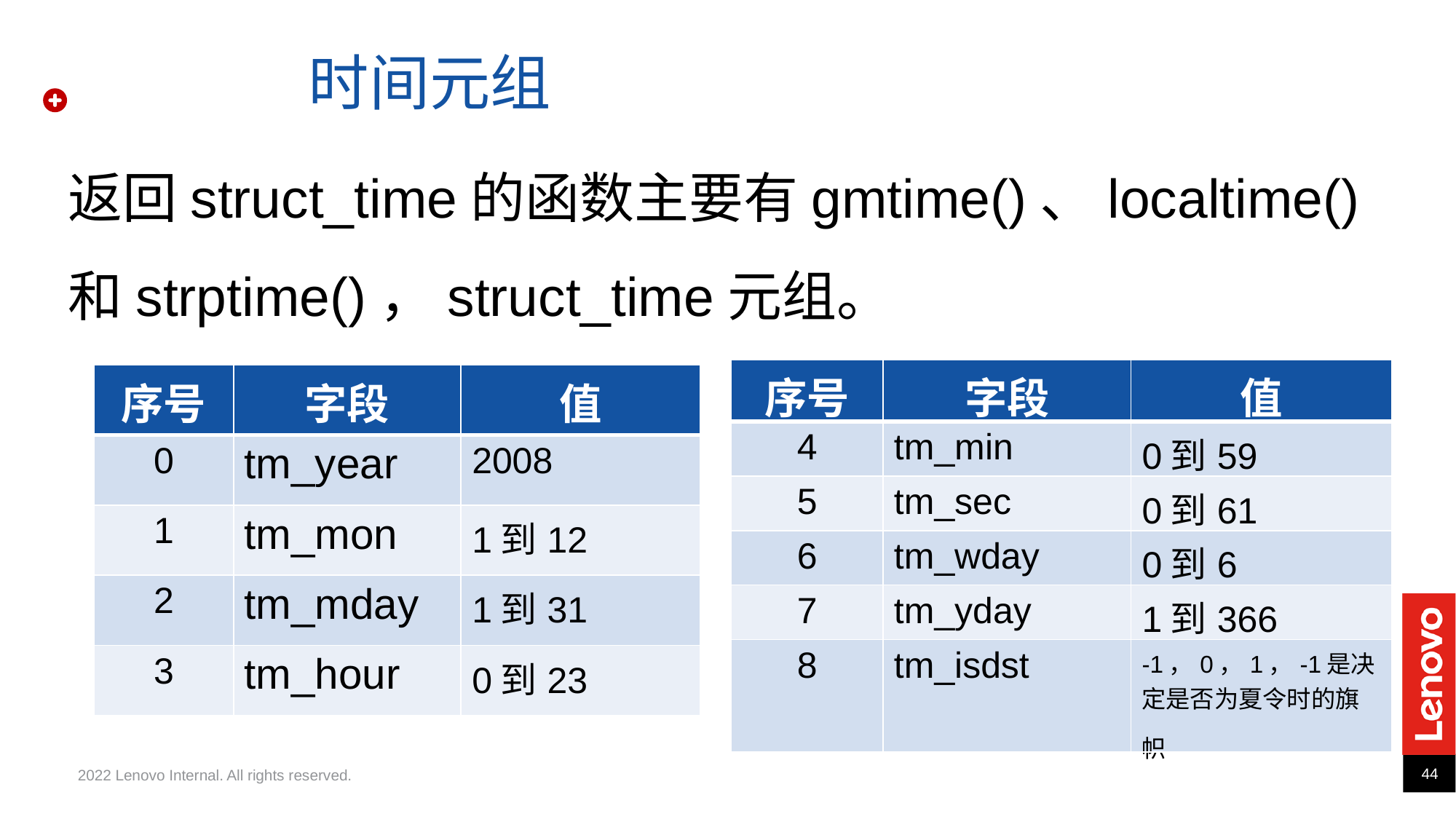

时间元组
返回struct_time的函数主要有gmtime()、localtime()和strptime()，struct_time元组。
| 序号 | 字段 | 值 |
| --- | --- | --- |
| 4 | tm\_min | 0到59 |
| 5 | tm\_sec | 0到61 |
| 6 | tm\_wday | 0到6 |
| 7 | tm\_yday | 1到366 |
| 8 | tm\_isdst | -1，0，1，-1是决定是否为夏令时的旗帜 |
| 序号 | 字段 | 值 |
| --- | --- | --- |
| 0 | tm\_year | 2008 |
| 1 | tm\_mon | 1到12 |
| 2 | tm\_mday | 1到31 |
| 3 | tm\_hour | 0到23 |